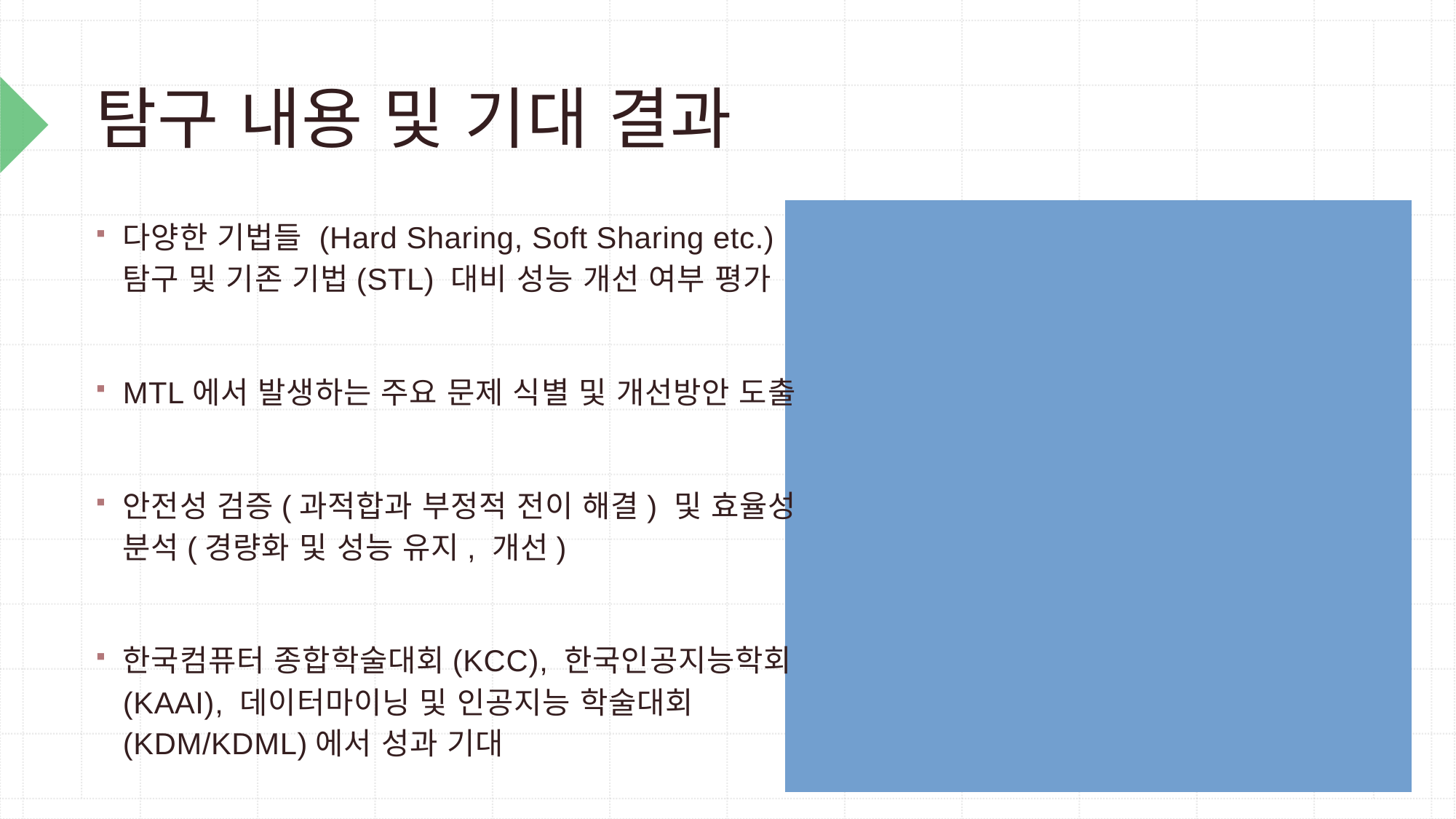

# 탐구 내용 및 기대 결과
다양한 기법들 (Hard Sharing, Soft Sharing etc.) 탐구 및 기존 기법(STL) 대비 성능 개선 여부 평가

MTL에서 발생하는 주요 문제 식별 및 개선방안 도출

안전성 검증(과적합과 부정적 전이 해결) 및 효율성 분석(경량화 및 성능 유지, 개선)

한국컴퓨터 종합학술대회(KCC), 한국인공지능학회(KAAI), 데이터마이닝 및 인공지능 학술대회(KDM/KDML)에서 성과 기대